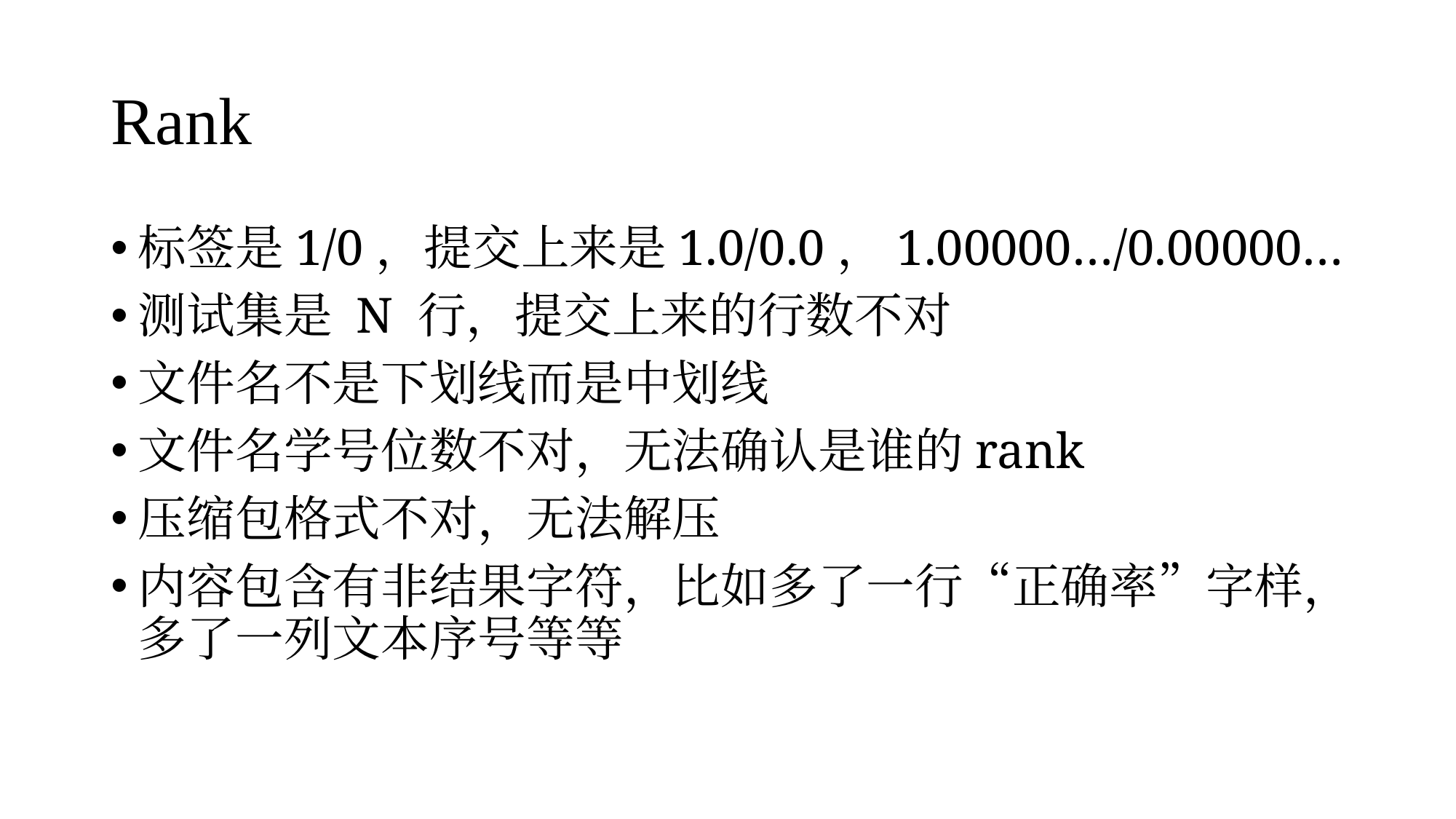

# Rank
标签是1/0，提交上来是1.0/0.0，1.00000…/0.00000…
测试集是 N 行，提交上来的行数不对
文件名不是下划线而是中划线
文件名学号位数不对，无法确认是谁的rank
压缩包格式不对，无法解压
内容包含有非结果字符，比如多了一行“正确率”字样，多了一列文本序号等等